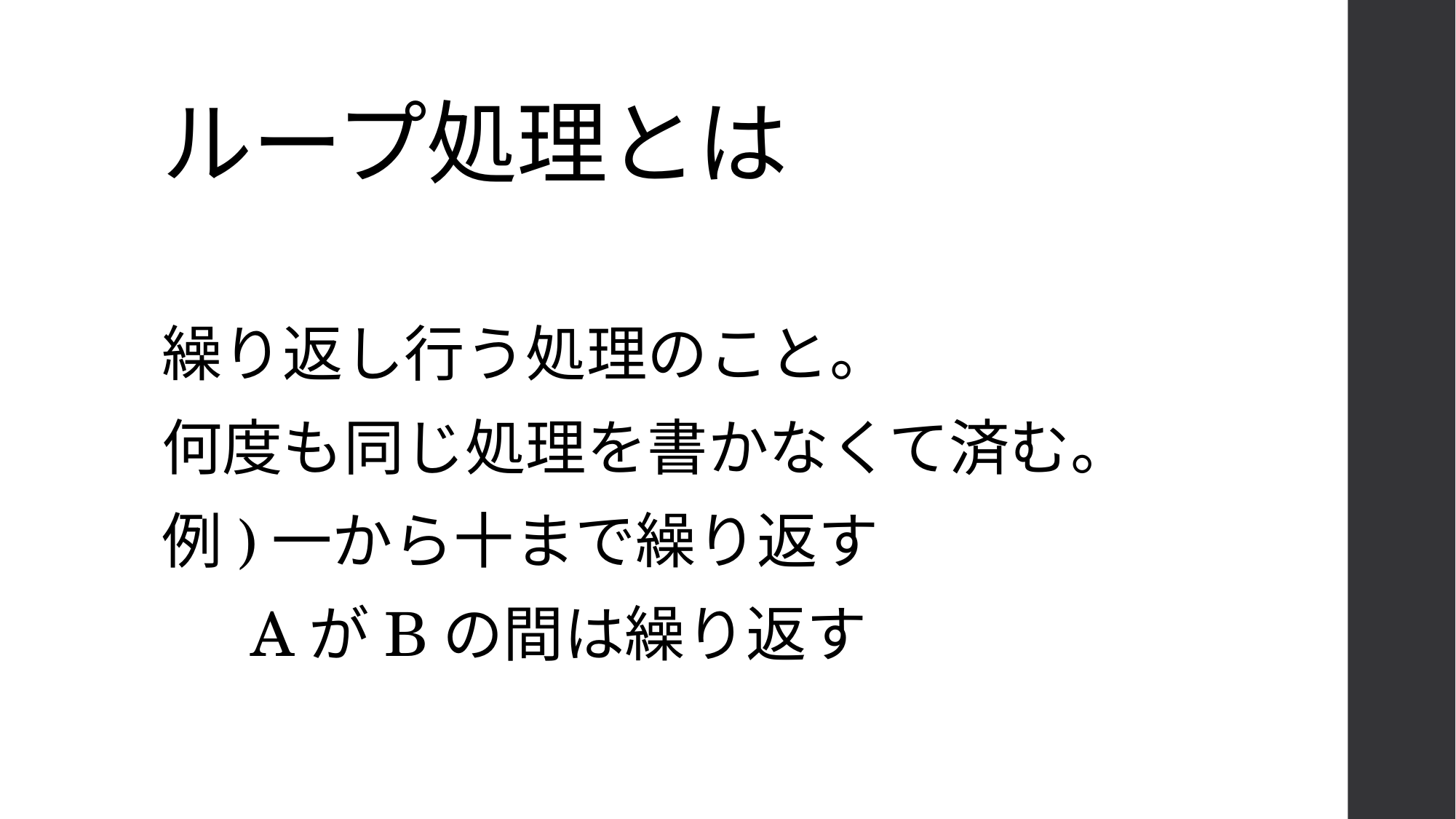

# ループ処理とは

繰り返し行う処理のこと。
何度も同じ処理を書かなくて済む。
例)一から十まで繰り返す
　 AがBの間は繰り返す